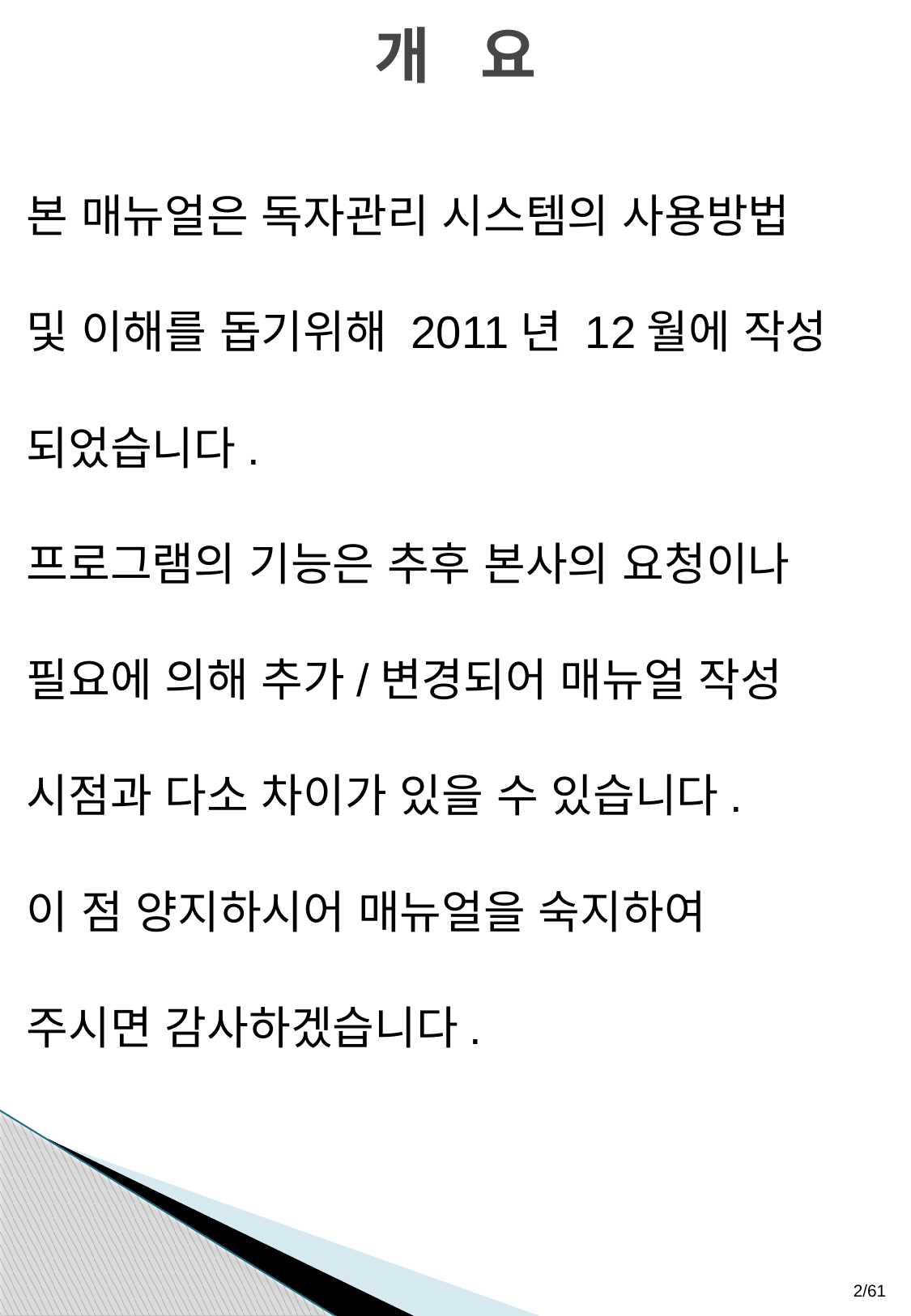

# 개   요
본 매뉴얼은 독자관리 시스템의 사용방법
및 이해를 돕기위해 2011년 12월에 작성
되었습니다.
프로그램의 기능은 추후 본사의 요청이나
필요에 의해 추가/변경되어 매뉴얼 작성
시점과 다소 차이가 있을 수 있습니다.
이 점 양지하시어 매뉴얼을 숙지하여
주시면 감사하겠습니다.
2/61